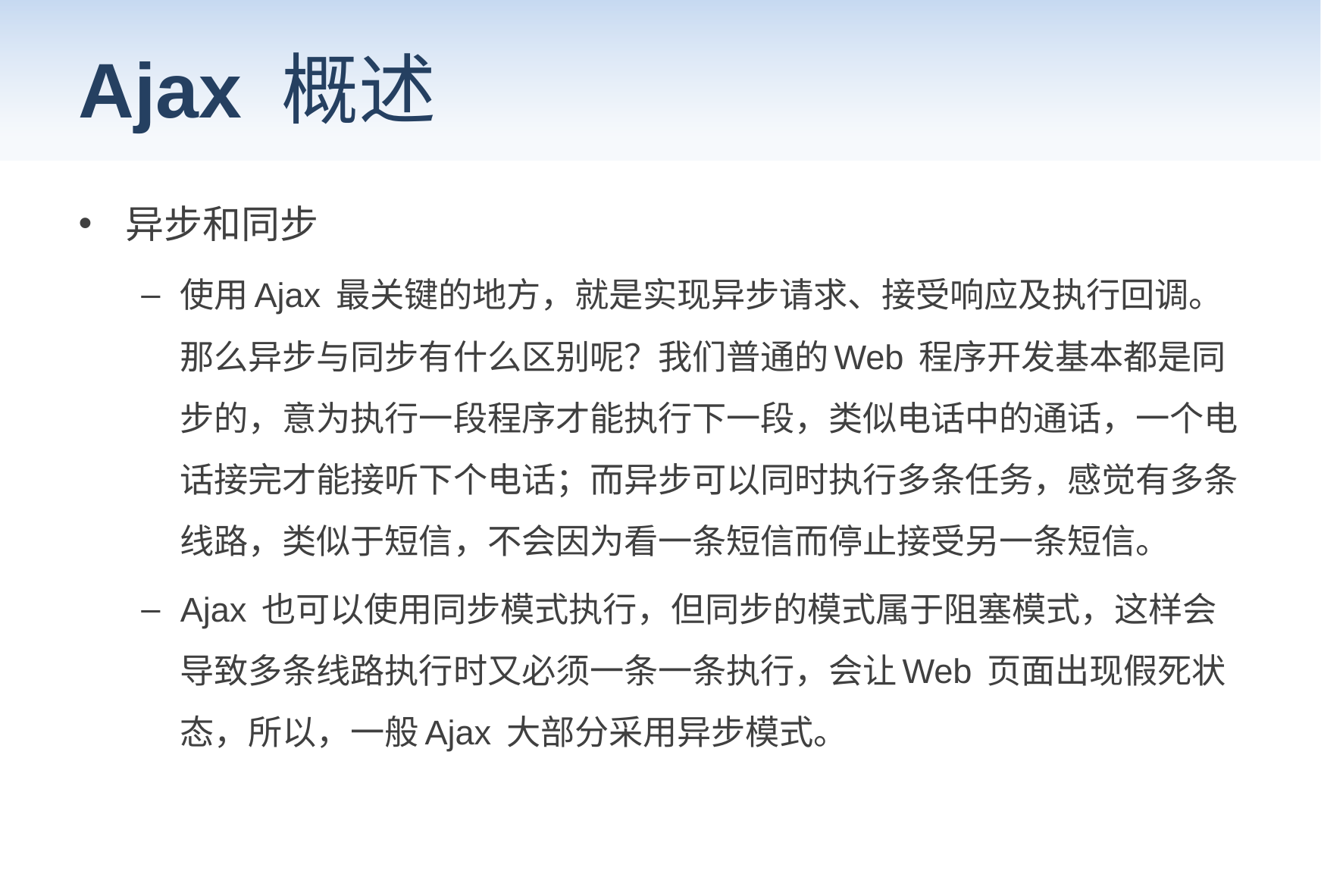

# Ajax 概述
异步和同步
使用Ajax 最关键的地方，就是实现异步请求、接受响应及执行回调。那么异步与同步有什么区别呢？我们普通的Web 程序开发基本都是同步的，意为执行一段程序才能执行下一段，类似电话中的通话，一个电话接完才能接听下个电话；而异步可以同时执行多条任务，感觉有多条线路，类似于短信，不会因为看一条短信而停止接受另一条短信。
Ajax 也可以使用同步模式执行，但同步的模式属于阻塞模式，这样会导致多条线路执行时又必须一条一条执行，会让Web 页面出现假死状态，所以，一般Ajax 大部分采用异步模式。